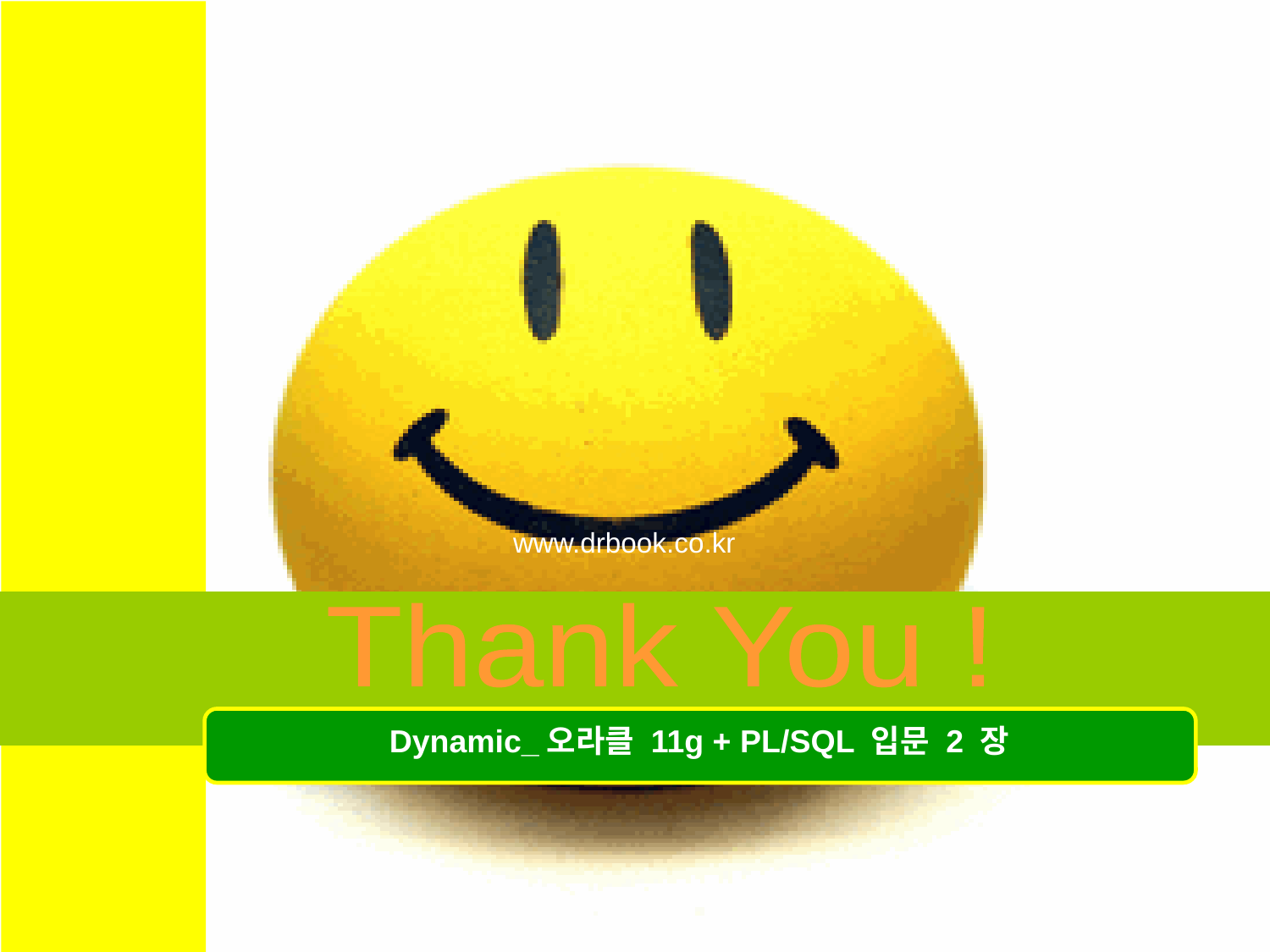

www.drbook.co.kr
Thank You !
Dynamic_오라클 11g + PL/SQL 입문 2 장